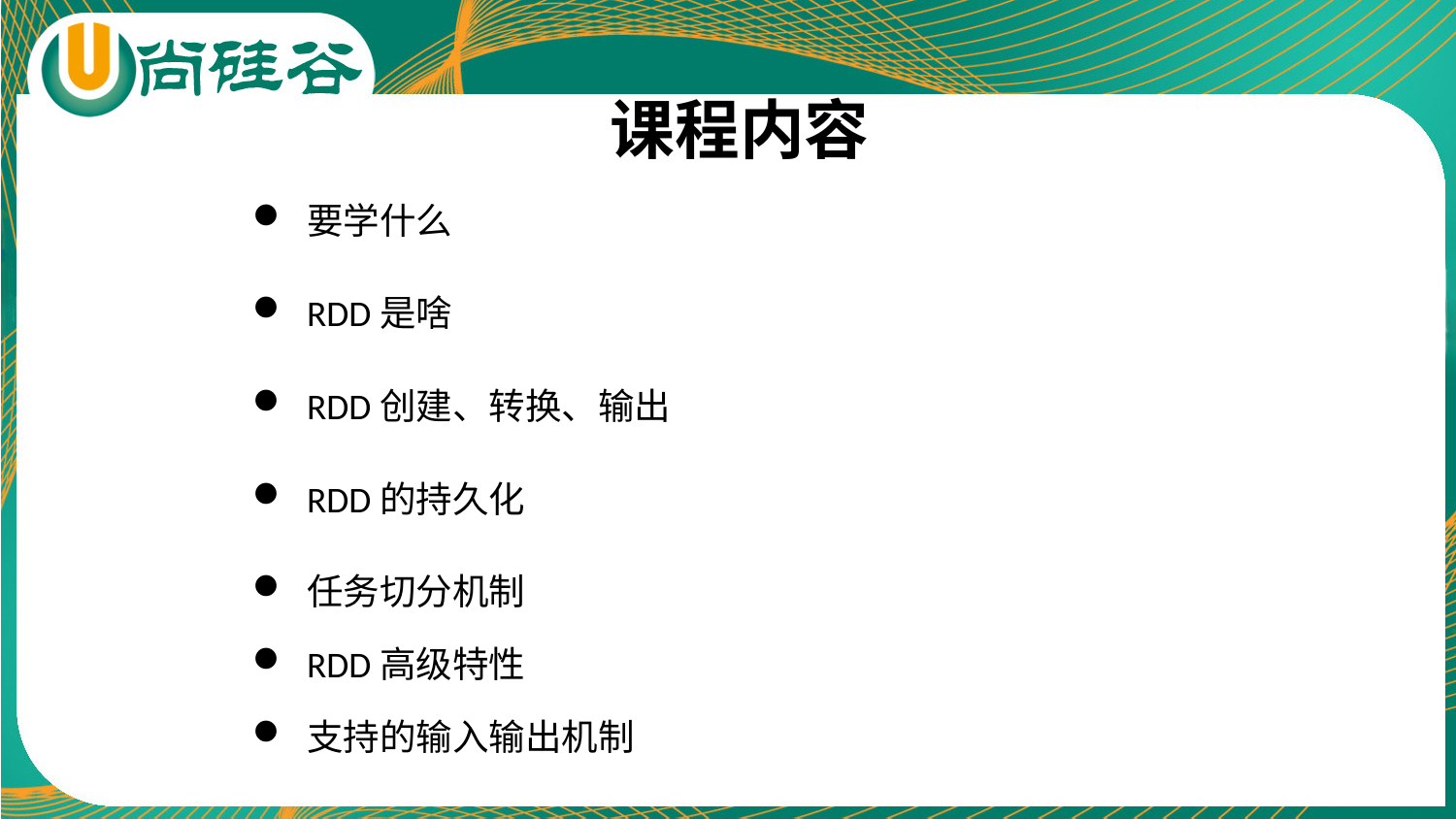

# 课程内容
要学什么
RDD是啥
RDD创建、转换、输出
RDD的持久化
任务切分机制
RDD高级特性
支持的输入输出机制